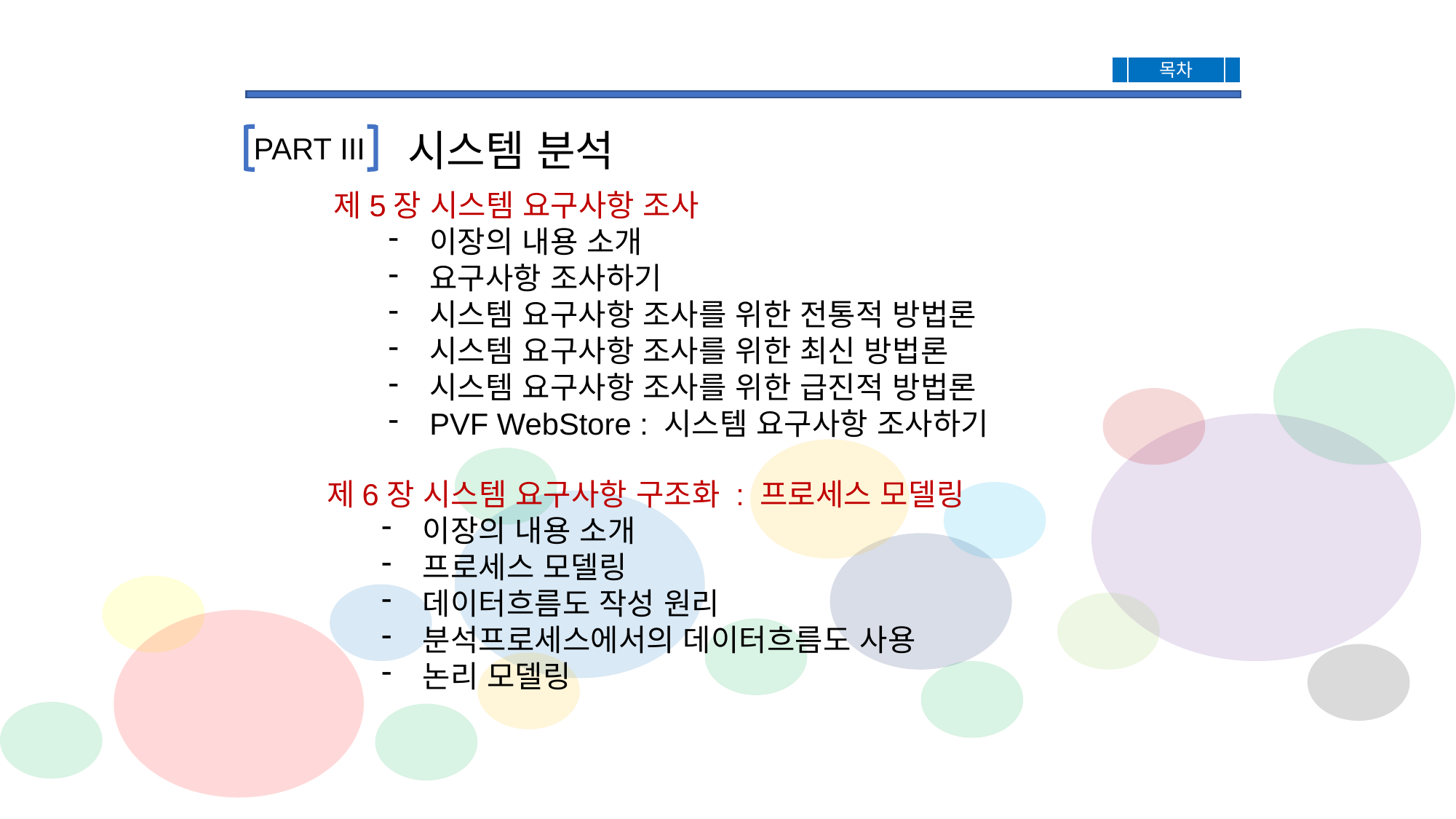

목차

시스템 분석
PART III

제5장 시스템 요구사항 조사
이장의 내용 소개
요구사항 조사하기
시스템 요구사항 조사를 위한 전통적 방법론
시스템 요구사항 조사를 위한 최신 방법론
시스템 요구사항 조사를 위한 급진적 방법론
PVF WebStore : 시스템 요구사항 조사하기

제6장 시스템 요구사항 구조화 : 프로세스 모델링
이장의 내용 소개
프로세스 모델링
데이터흐름도 작성 원리
분석프로세스에서의 데이터흐름도 사용
논리 모델링